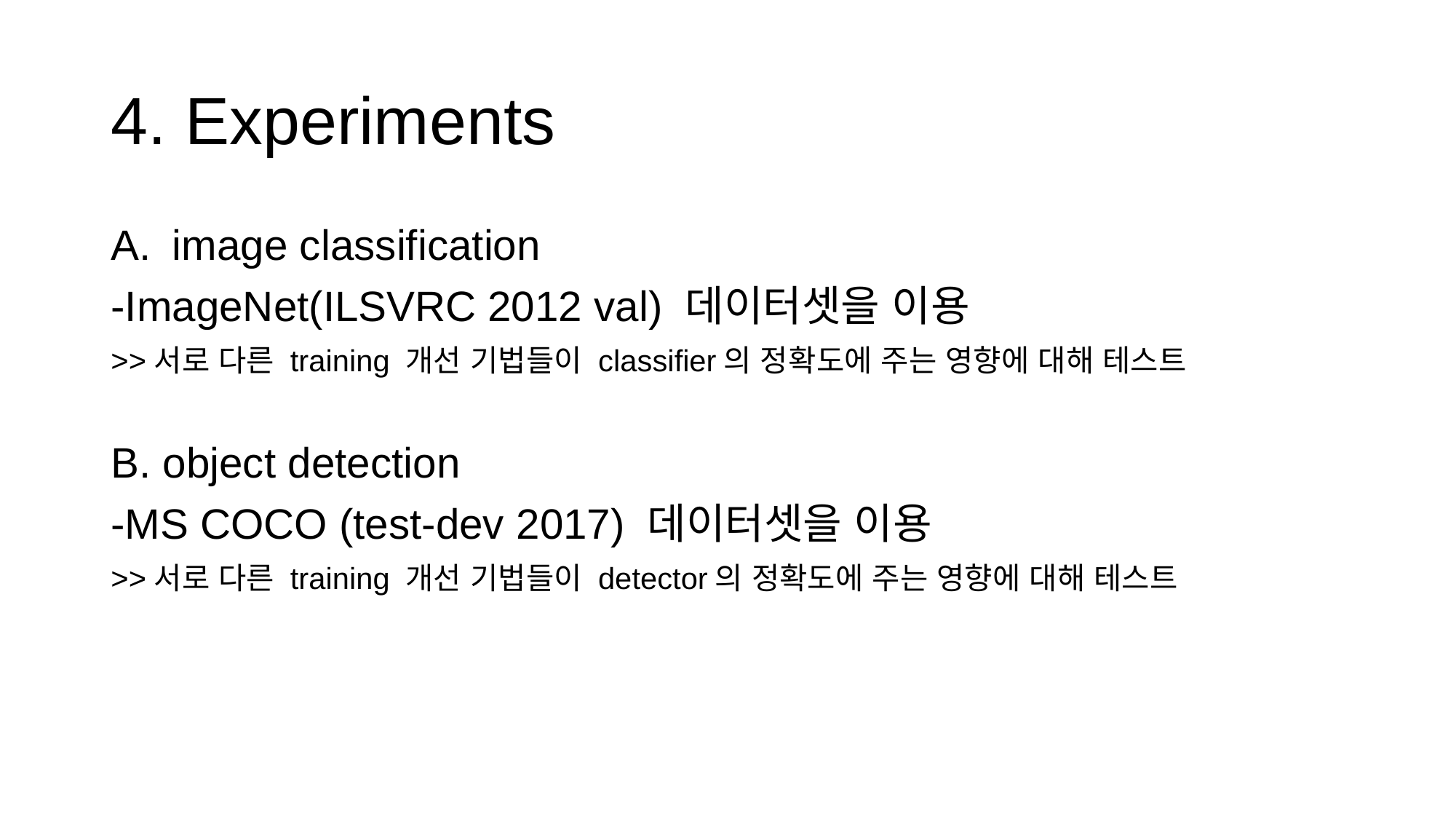

# 4. Experiments
image classification
-ImageNet(ILSVRC 2012 val) 데이터셋을 이용
>>서로 다른 training 개선 기법들이 classifier의 정확도에 주는 영향에 대해 테스트

B. object detection
-MS COCO (test-dev 2017) 데이터셋을 이용
>>서로 다른 training 개선 기법들이 detector의 정확도에 주는 영향에 대해 테스트